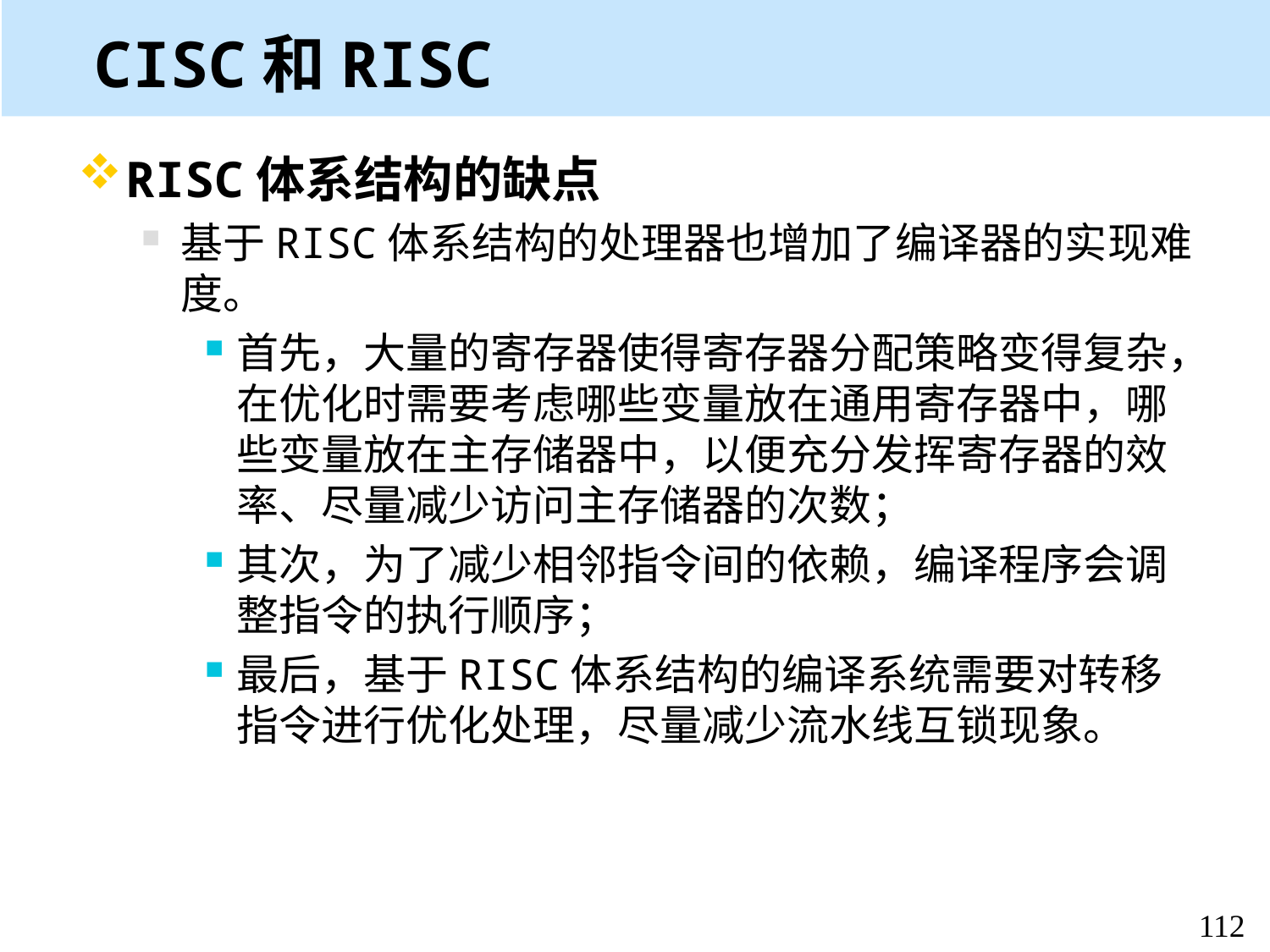

# CISC和RISC
RISC体系结构的缺点
基于RISC体系结构的处理器也增加了编译器的实现难度。
首先，大量的寄存器使得寄存器分配策略变得复杂，在优化时需要考虑哪些变量放在通用寄存器中，哪些变量放在主存储器中，以便充分发挥寄存器的效率、尽量减少访问主存储器的次数；
其次，为了减少相邻指令间的依赖，编译程序会调整指令的执行顺序；
最后，基于RISC体系结构的编译系统需要对转移指令进行优化处理，尽量减少流水线互锁现象。